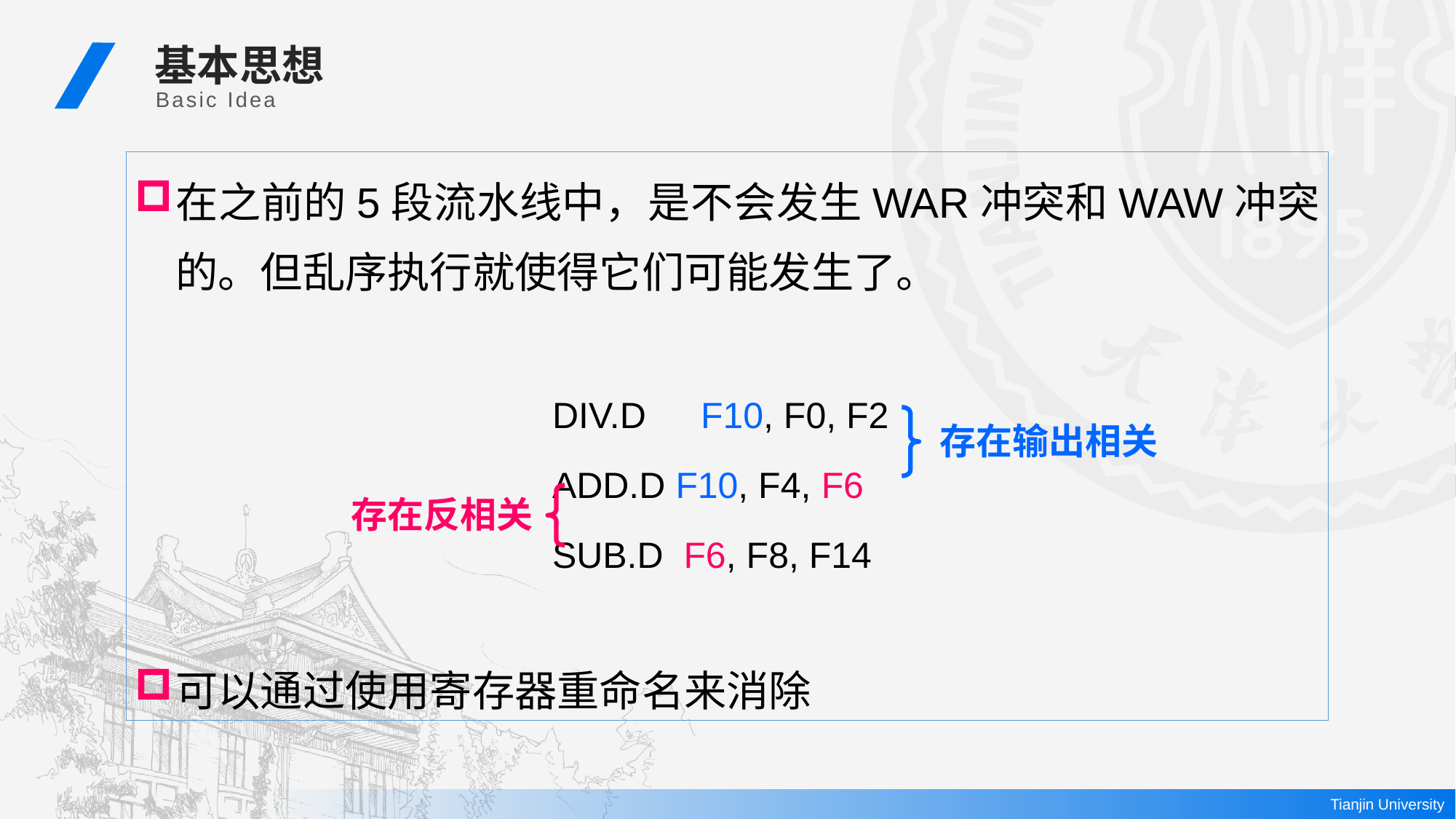

基本思想
Basic Idea
在之前的5段流水线中，是不会发生WAR冲突和WAW冲突的。但乱序执行就使得它们可能发生了。

                                         DIV.D	  F10, F0, F2
                                         ADD.D F10, F4, F6
                                         SUB.D  F6, F8, F14

可以通过使用寄存器重命名来消除

存在输出相关

存在反相关